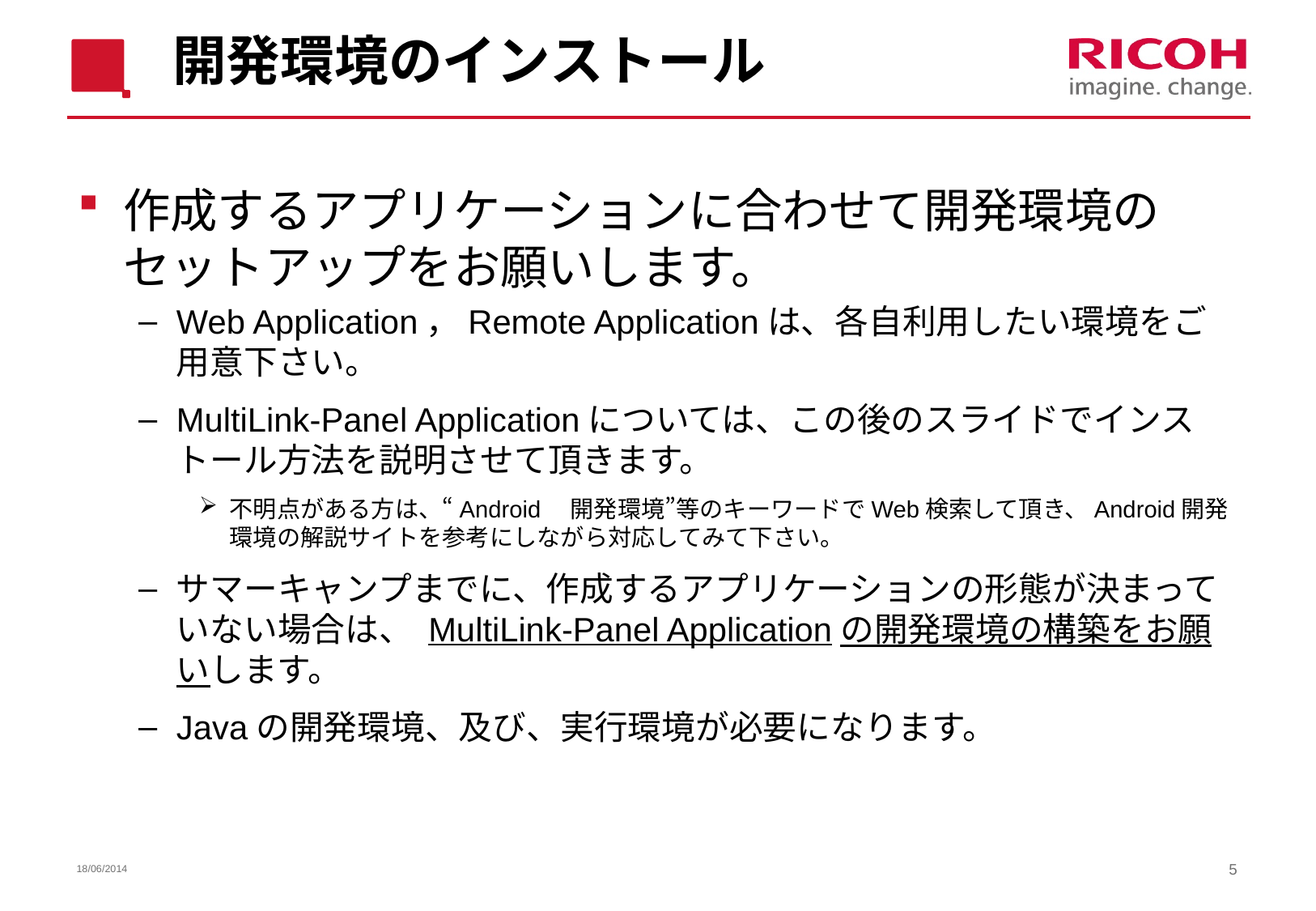

# 開発環境のインストール
作成するアプリケーションに合わせて開発環境のセットアップをお願いします。
Web Application，Remote Applicationは、各自利用したい環境をご用意下さい。
MultiLink-Panel Applicationについては、この後のスライドでインストール方法を説明させて頂きます。
不明点がある方は、“Android　開発環境”等のキーワードでWeb検索して頂き、Android開発環境の解説サイトを参考にしながら対応してみて下さい。
サマーキャンプまでに、作成するアプリケーションの形態が決まっていない場合は、 MultiLink-Panel Applicationの開発環境の構築をお願いします。
Javaの開発環境、及び、実行環境が必要になります。
18/06/2014
5